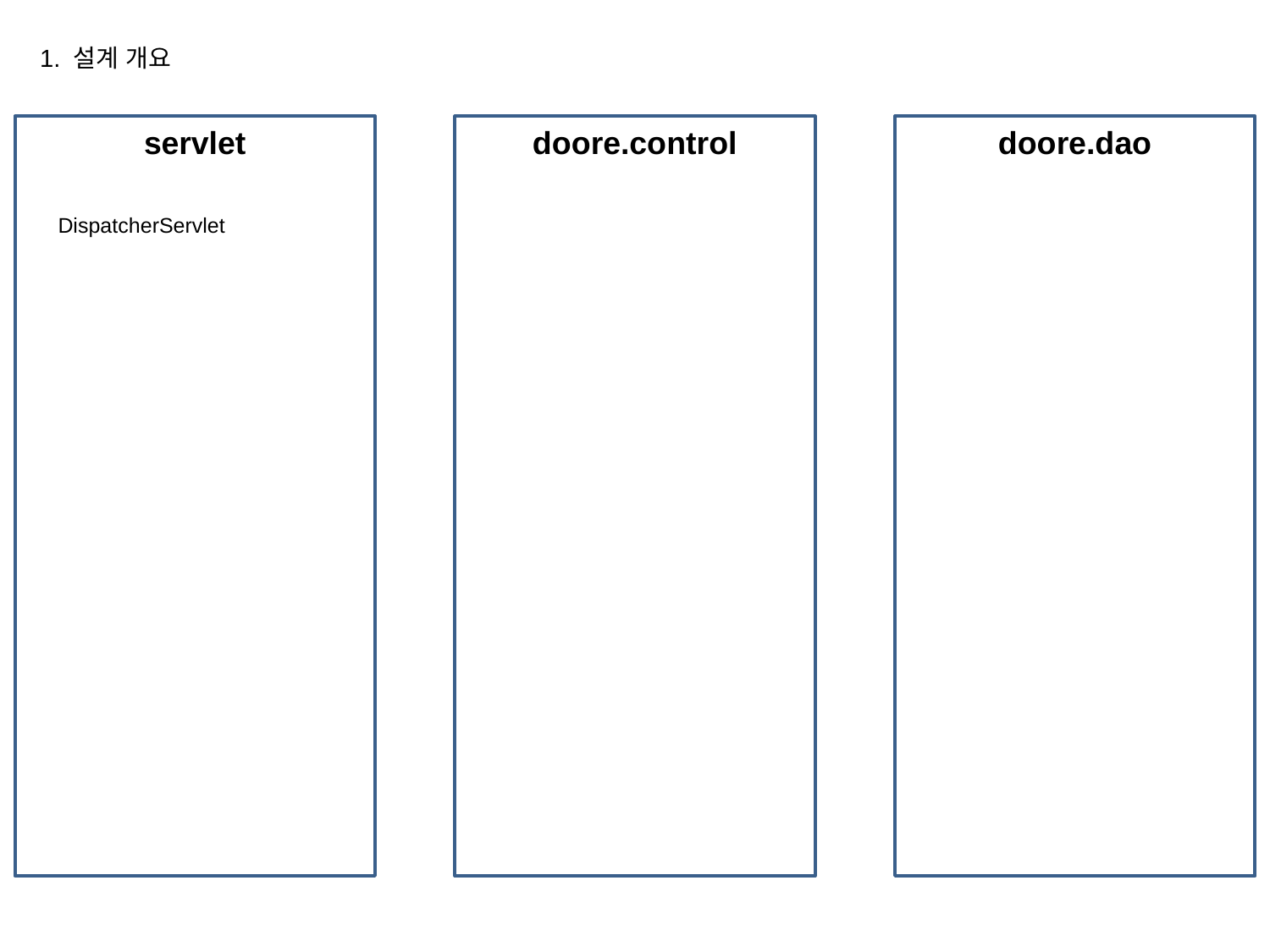

1. 설계 개요
servlet
doore.control
doore.dao
DispatcherServlet